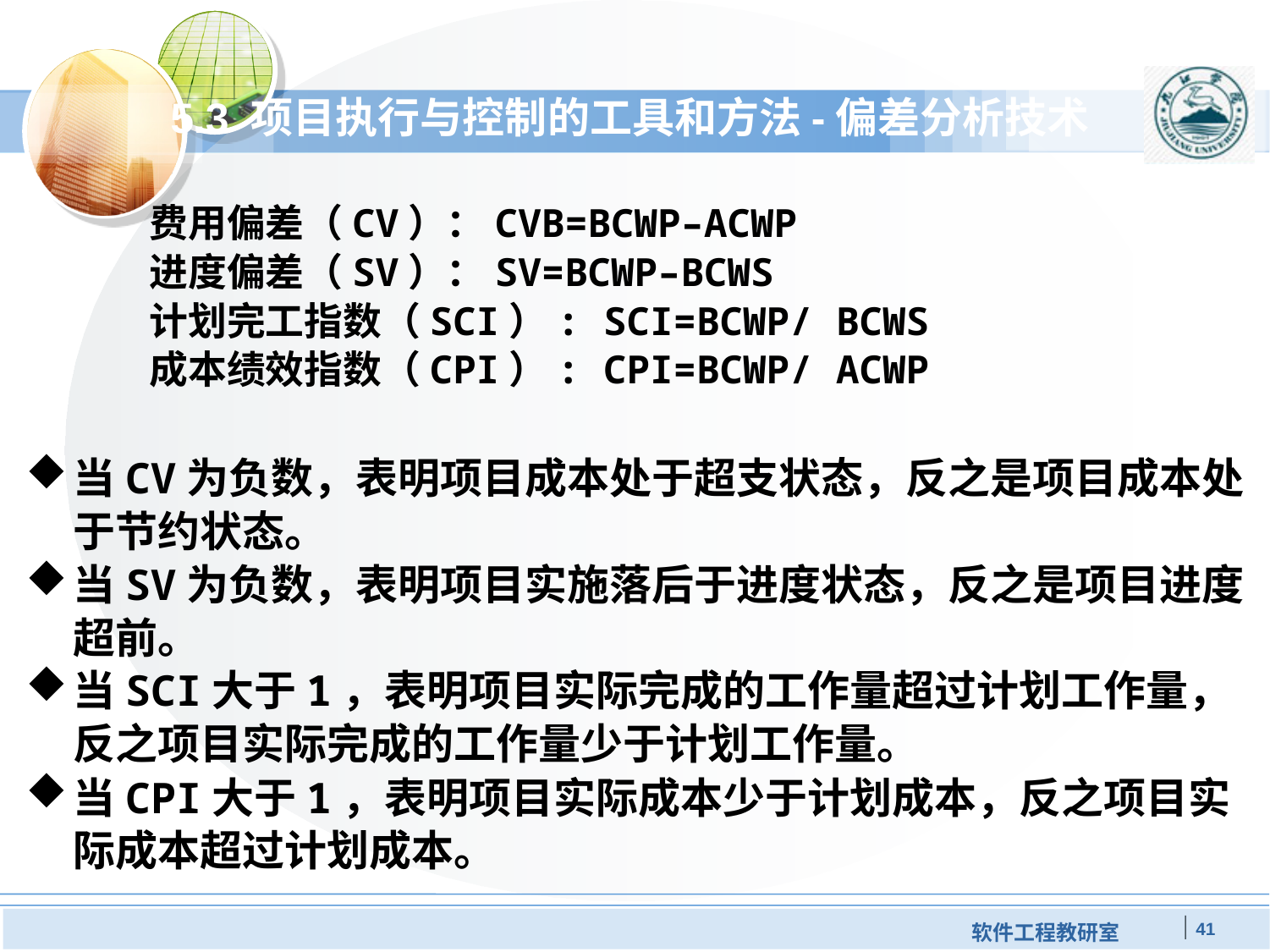

# 5.3 项目执行与控制的工具和方法-偏差分析技术
费用偏差（CV）：CVB=BCWP–ACWP
进度偏差（SV）：SV=BCWP–BCWS
计划完工指数（SCI）: SCI=BCWP/ BCWS
成本绩效指数（CPI）: CPI=BCWP/ ACWP
当CV为负数，表明项目成本处于超支状态，反之是项目成本处于节约状态。
当SV为负数，表明项目实施落后于进度状态，反之是项目进度超前。
当SCI大于1，表明项目实际完成的工作量超过计划工作量，反之项目实际完成的工作量少于计划工作量。
当CPI大于1，表明项目实际成本少于计划成本，反之项目实际成本超过计划成本。